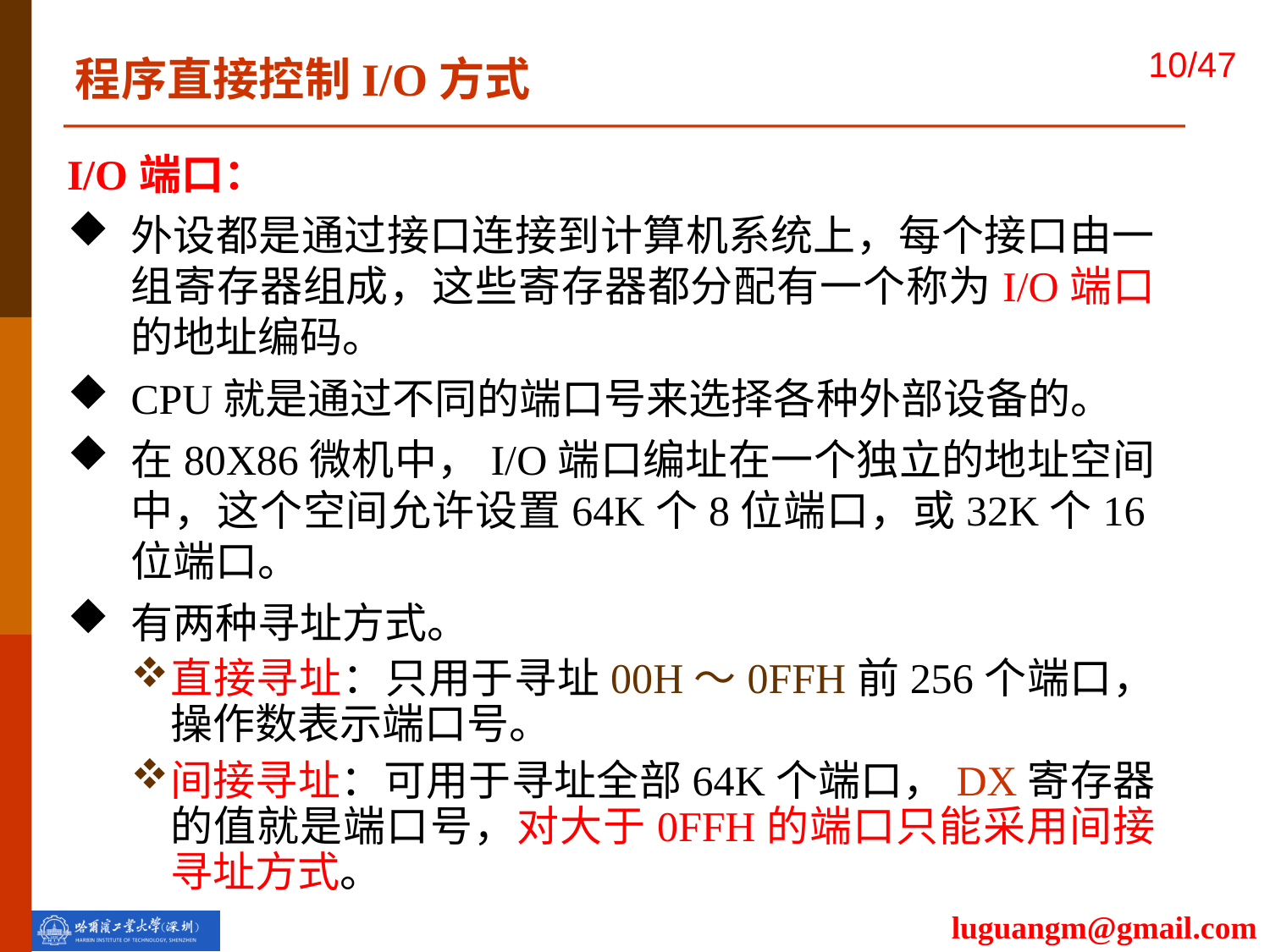

程序直接控制I/O方式
I/O端口：
外设都是通过接口连接到计算机系统上，每个接口由一组寄存器组成，这些寄存器都分配有一个称为I/O端口的地址编码。
CPU就是通过不同的端口号来选择各种外部设备的。
在80X86微机中，I/O端口编址在一个独立的地址空间中，这个空间允许设置64K个8位端口，或32K个16位端口。
有两种寻址方式。
直接寻址：只用于寻址00H～0FFH前256个端口，操作数表示端口号。
间接寻址：可用于寻址全部64K个端口，DX寄存器的值就是端口号，对大于0FFH的端口只能采用间接寻址方式。